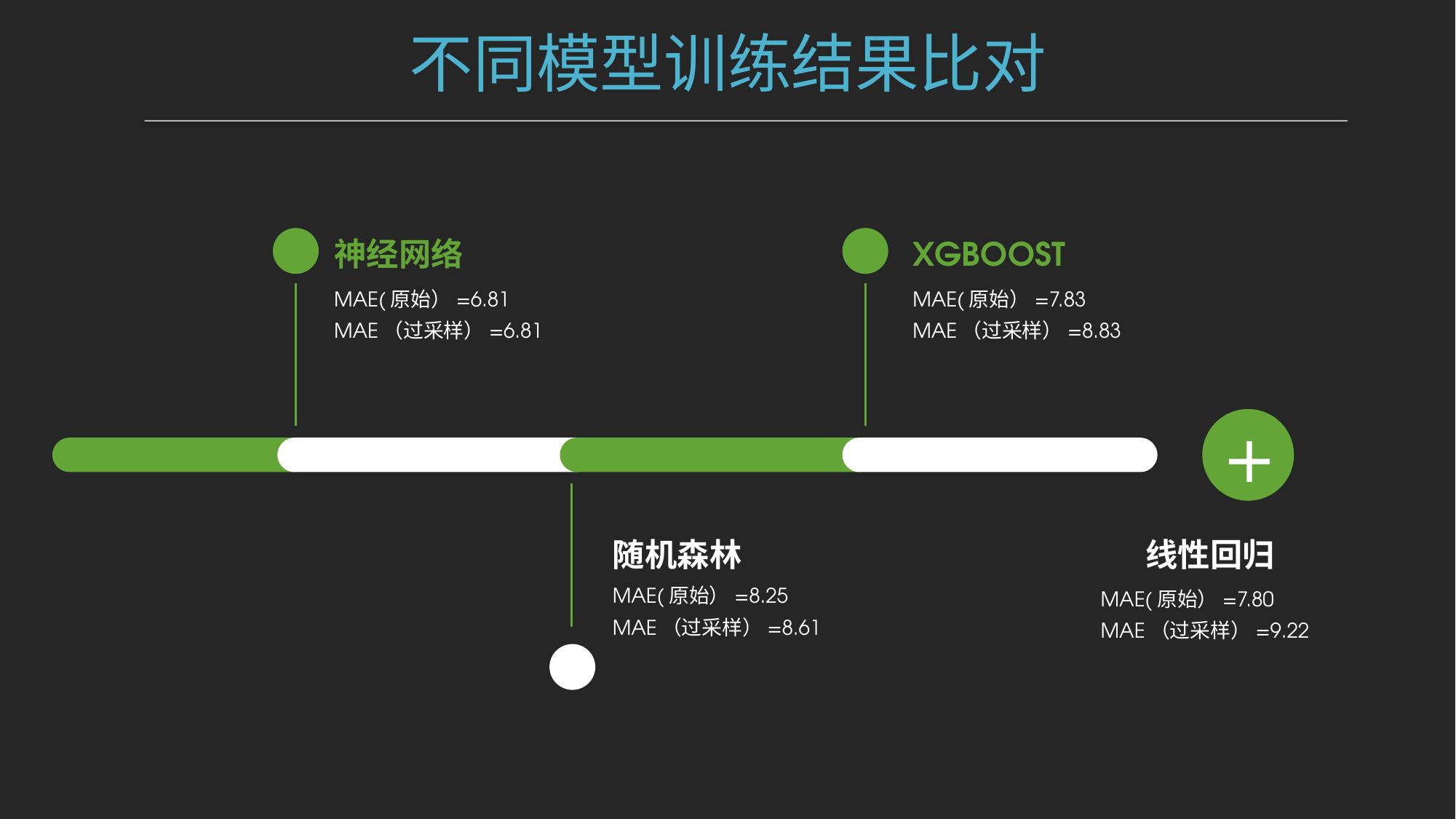

不同模型训练结果比对

神经网络
XGBOOST
MAE(原始）=6.81
MAE（过采样）=6.81
MAE(原始）=7.83
MAE（过采样）=8.83

+

随机森林
线性回归
MAE(原始）=8.25
MAE（过采样）=8.61

MAE(原始）=7.80
MAE（过采样）=9.22